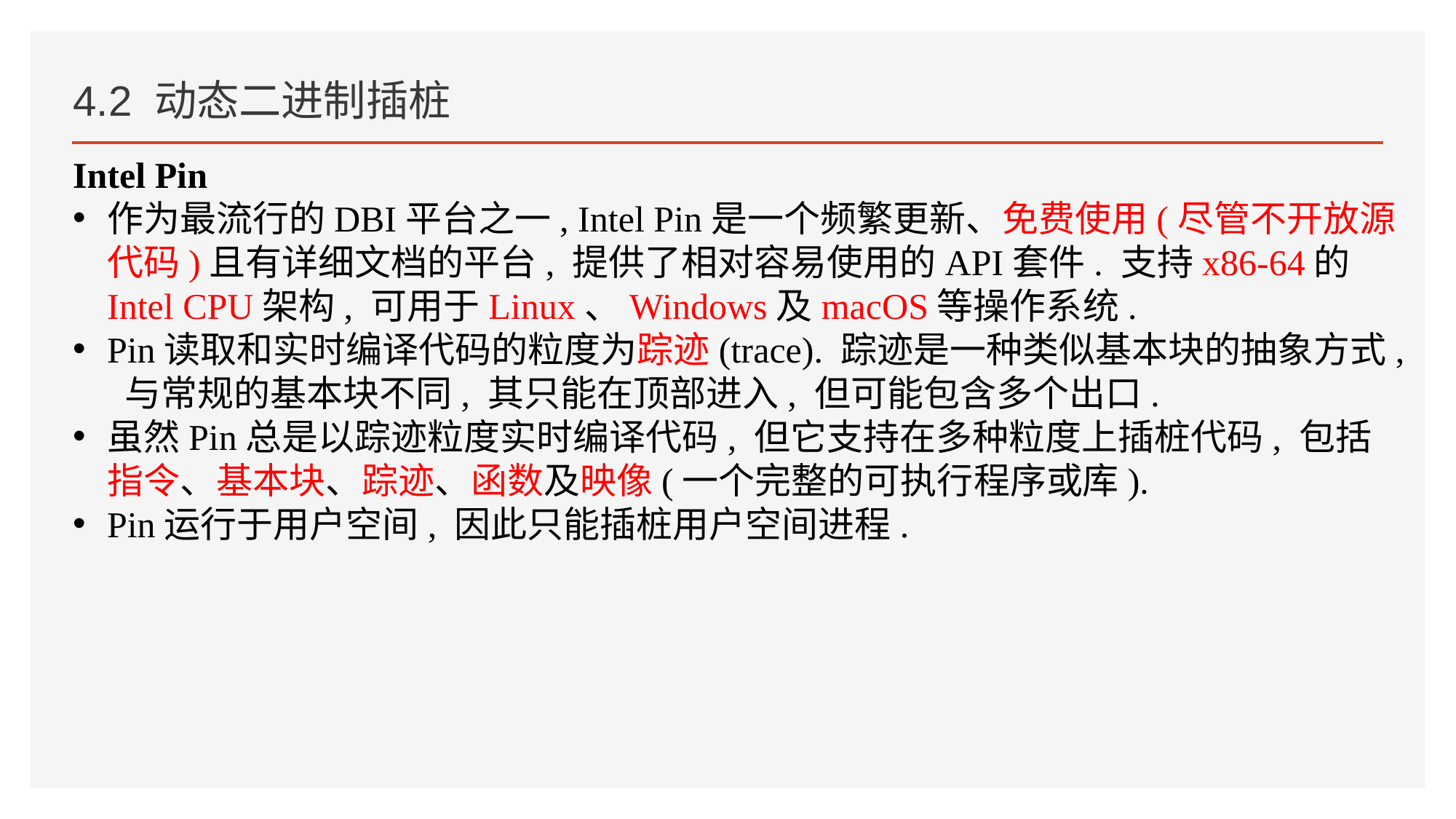

# 4.2 动态二进制插桩
Intel Pin
作为最流行的DBI平台之一, Intel Pin是一个频繁更新、免费使用(尽管不开放源代码)且有详细文档的平台, 提供了相对容易使用的API套件. 支持x86-64的Intel CPU架构, 可用于Linux、Windows及macOS等操作系统.
Pin读取和实时编译代码的粒度为踪迹(trace). 踪迹是一种类似基本块的抽象方式, 与常规的基本块不同, 其只能在顶部进入, 但可能包含多个出口.
虽然Pin总是以踪迹粒度实时编译代码, 但它支持在多种粒度上插桩代码, 包括指令、基本块、踪迹、函数及映像(一个完整的可执行程序或库).
Pin运行于用户空间, 因此只能插桩用户空间进程.